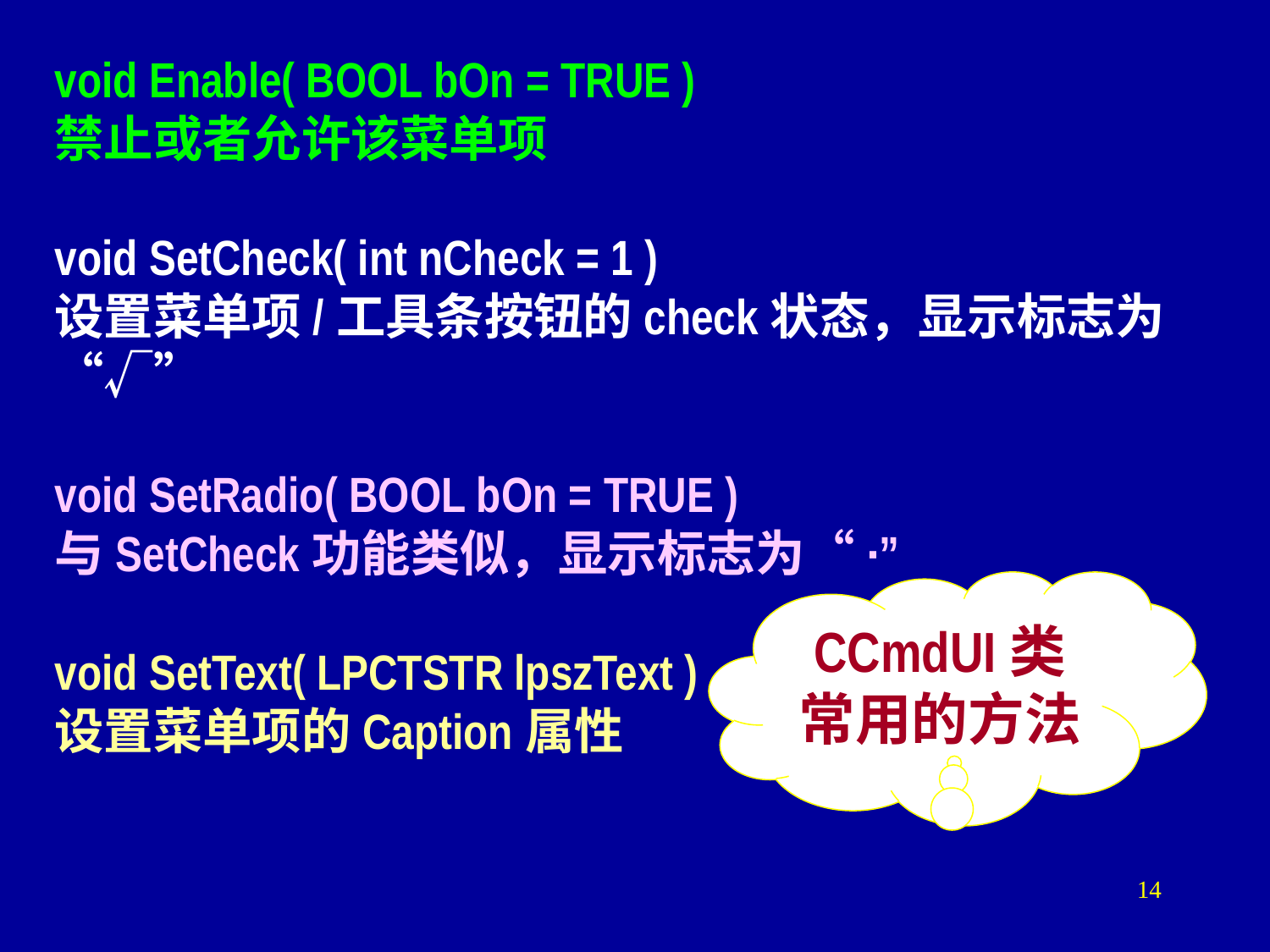

void Enable( BOOL bOn = TRUE )
禁止或者允许该菜单项

void SetCheck( int nCheck = 1 )
设置菜单项/工具条按钮的check状态，显示标志为“√”

void SetRadio( BOOL bOn = TRUE )
与SetCheck功能类似，显示标志为“·”

void SetText( LPCTSTR lpszText )
设置菜单项的Caption属性
CCmdUI类常用的方法
14